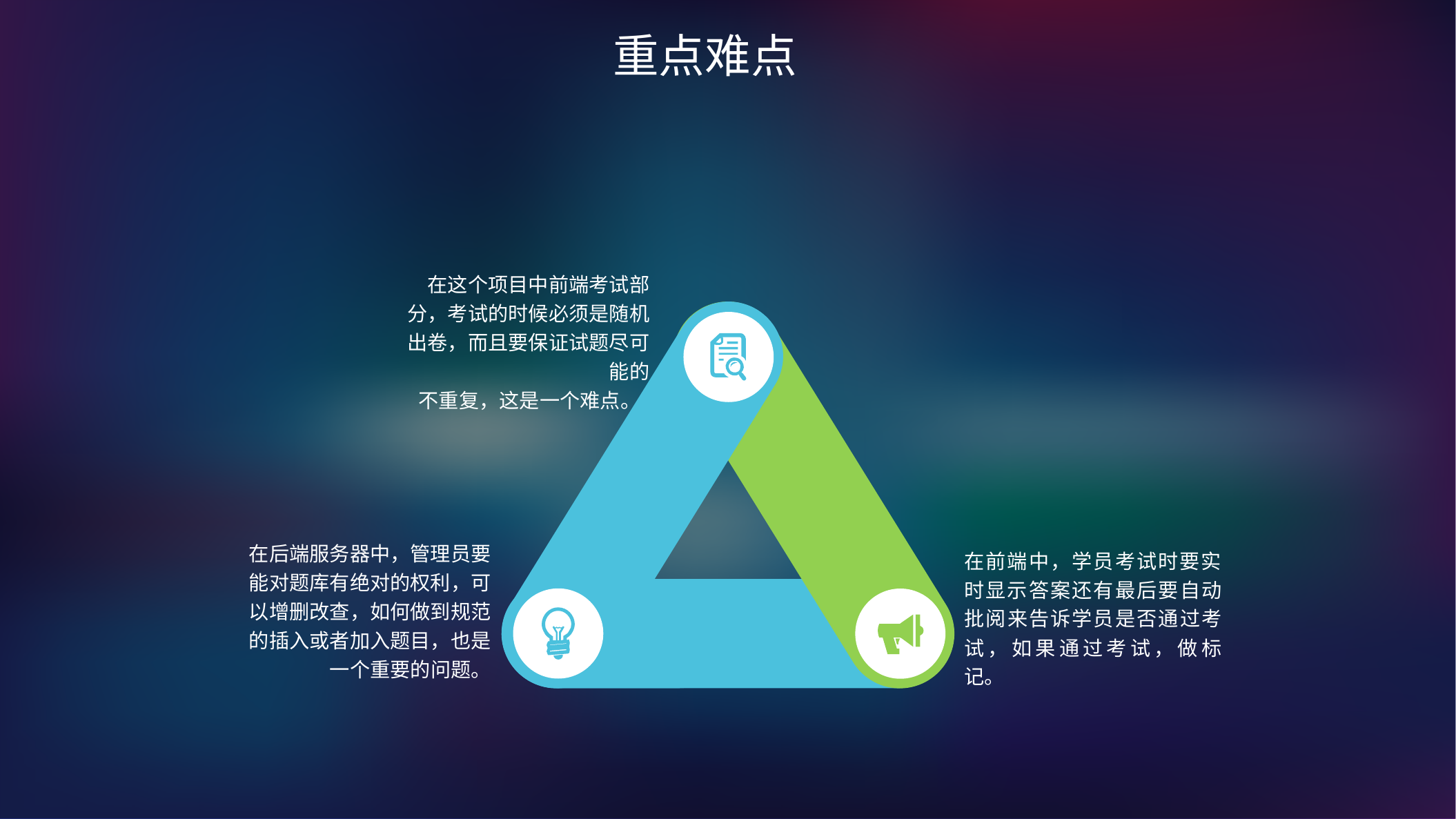

重点难点
在这个项目中前端考试部分，考试的时候必须是随机出卷，而且要保证试题尽可能的
不重复，这是一个难点。

在后端服务器中，管理员要能对题库有绝对的权利，可以增删改查，如何做到规范的插入或者加入题目，也是一个重要的问题。
在前端中，学员考试时要实时显示答案还有最后要自动批阅来告诉学员是否通过考试，如果通过考试，做标记。